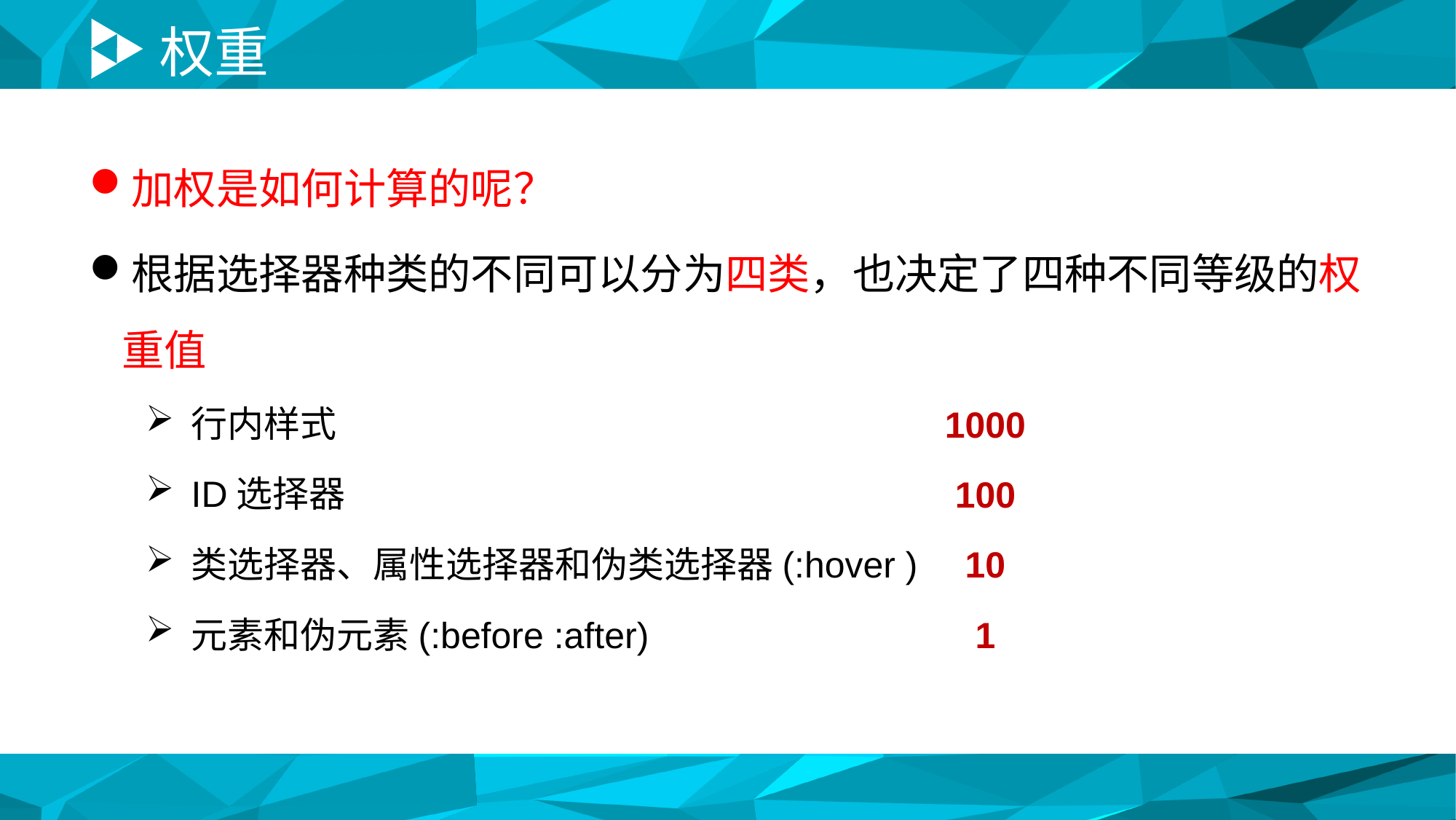

# 权重
加权是如何计算的呢？
根据选择器种类的不同可以分为四类，也决定了四种不同等级的权重值
行内样式
ID选择器
类选择器、属性选择器和伪类选择器(:hover )
元素和伪元素(:before :after)

1000
100
10
1